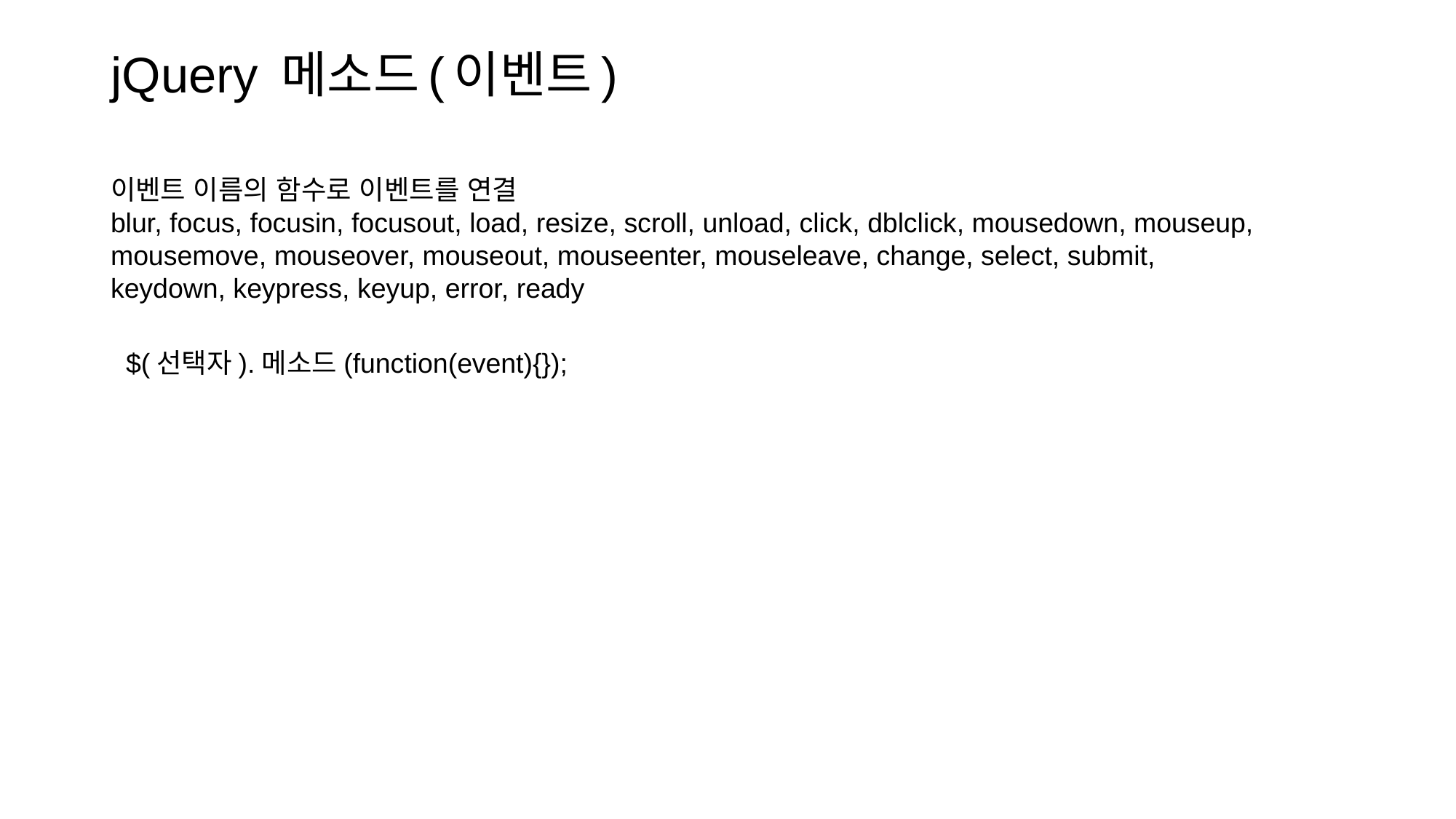

# jQuery 메소드(이벤트)
이벤트 이름의 함수로 이벤트를 연결
blur, focus, focusin, focusout, load, resize, scroll, unload, click, dblclick, mousedown, mouseup, mousemove, mouseover, mouseout, mouseenter, mouseleave, change, select, submit, keydown, keypress, keyup, error, ready
$(선택자).메소드(function(event){});